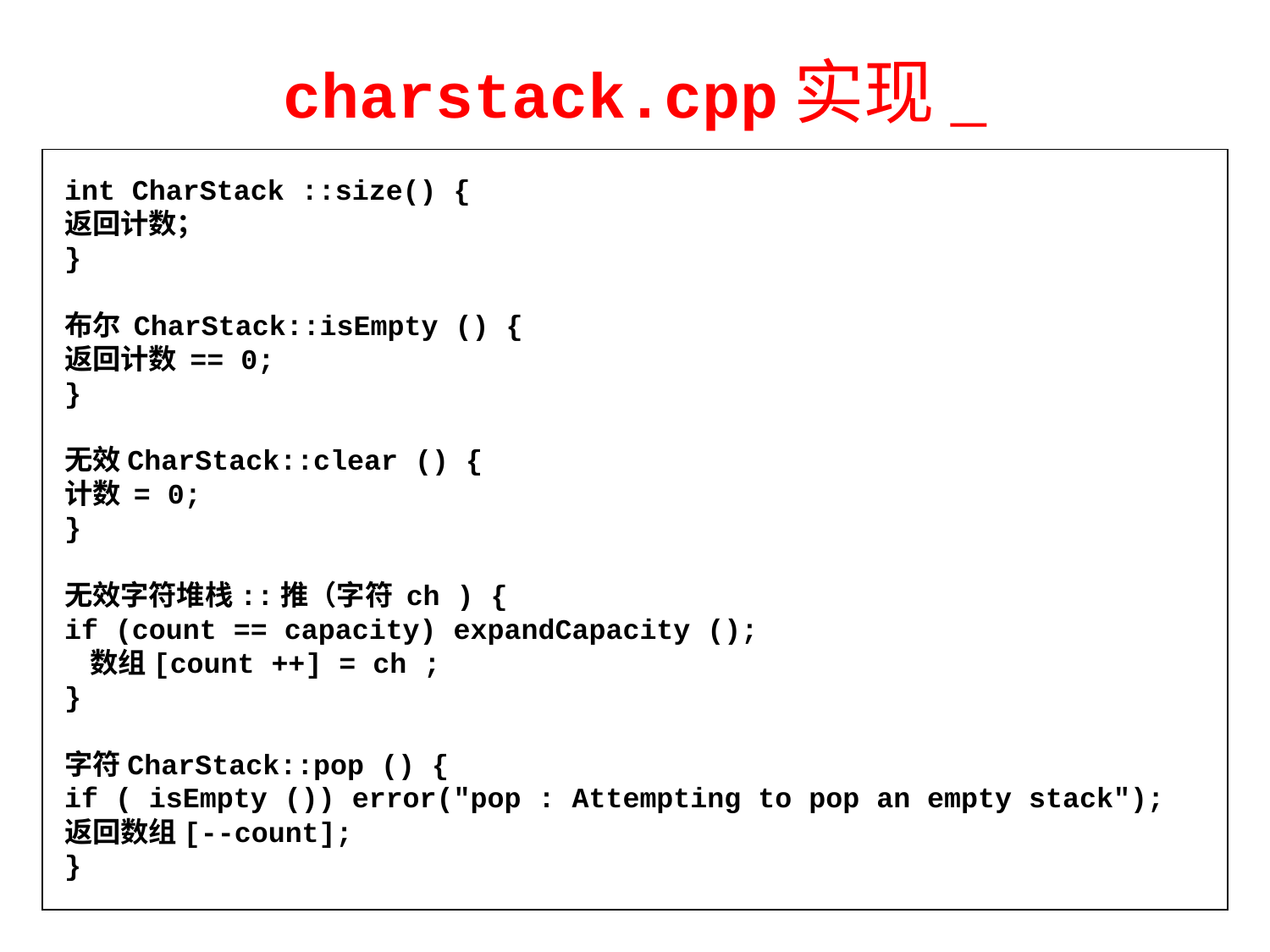

# charstack.cpp实现_

int CharStack ::size() {
返回计数；
}

布尔 CharStack::isEmpty () {
返回计数 == 0;
}

无效CharStack::clear () {
计数 = 0;
}

无效字符堆栈::推（字符 ch ) {
if (count == capacity) expandCapacity ();
   数组[count ++] = ch ;
}

字符CharStack::pop () {
if ( isEmpty ()) error("pop : Attempting to pop an empty stack");
返回数组[--count];
}
/*
* 实现笔记：构造函数和析构函数
*------------------------------------------------
* 构造函数分配动态数组存储来保存
* 堆栈元素。析构函数必须释放这些元素
*/

字符栈::字符栈() {
容量=初始容量；
数组=新字符[容量]；
计数 = 0;
}

CharStack::~CharStack () {
删除[] 数组；
}